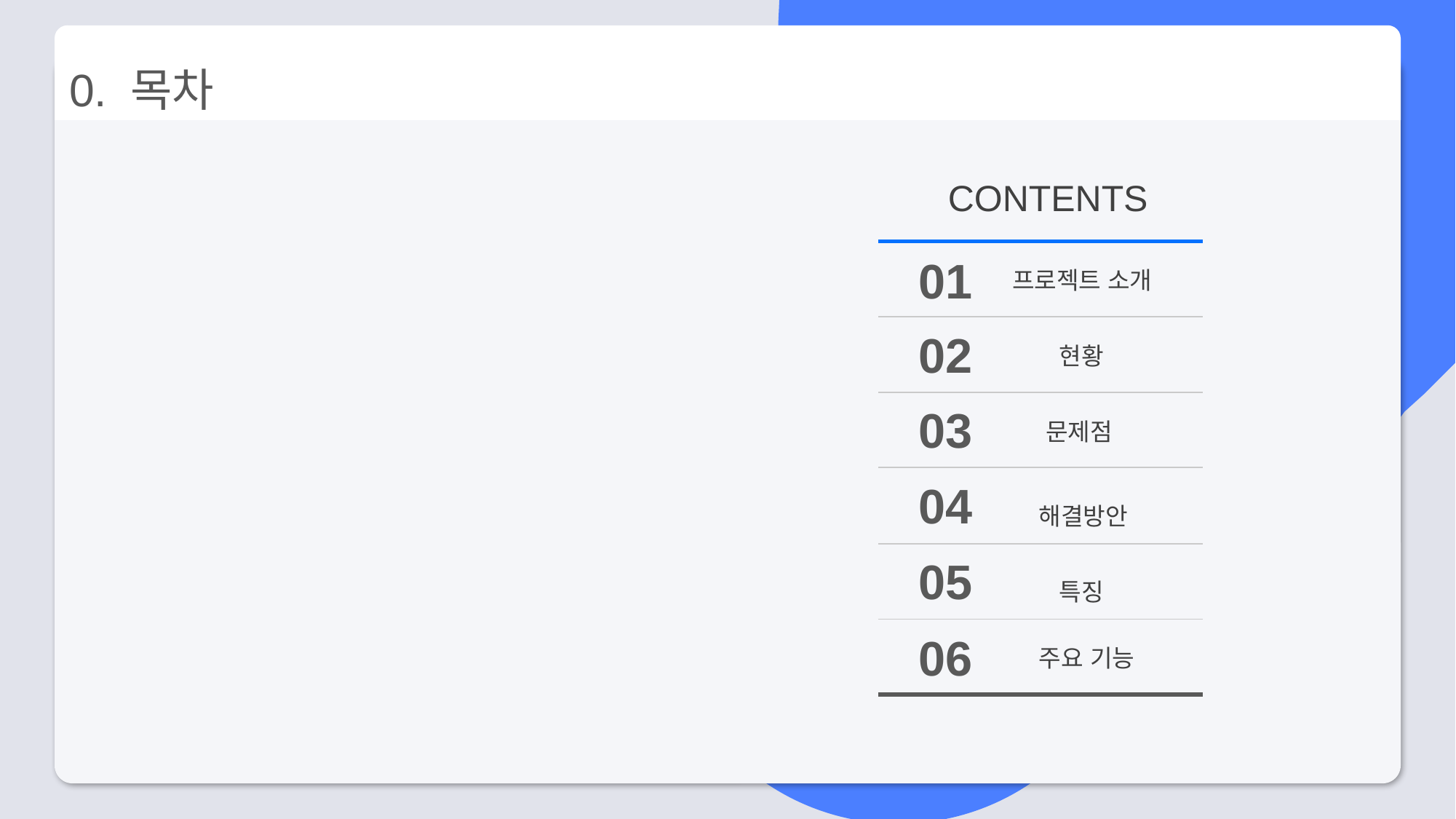

0. 목차

| CONTENTS |
| --- |
| 프로젝트 소개 |
| 현황 |
| 문제점 |
| 해결방안 |
| 특징 |
| 주요 기능 |
|  |
01
02
03
04
05
06